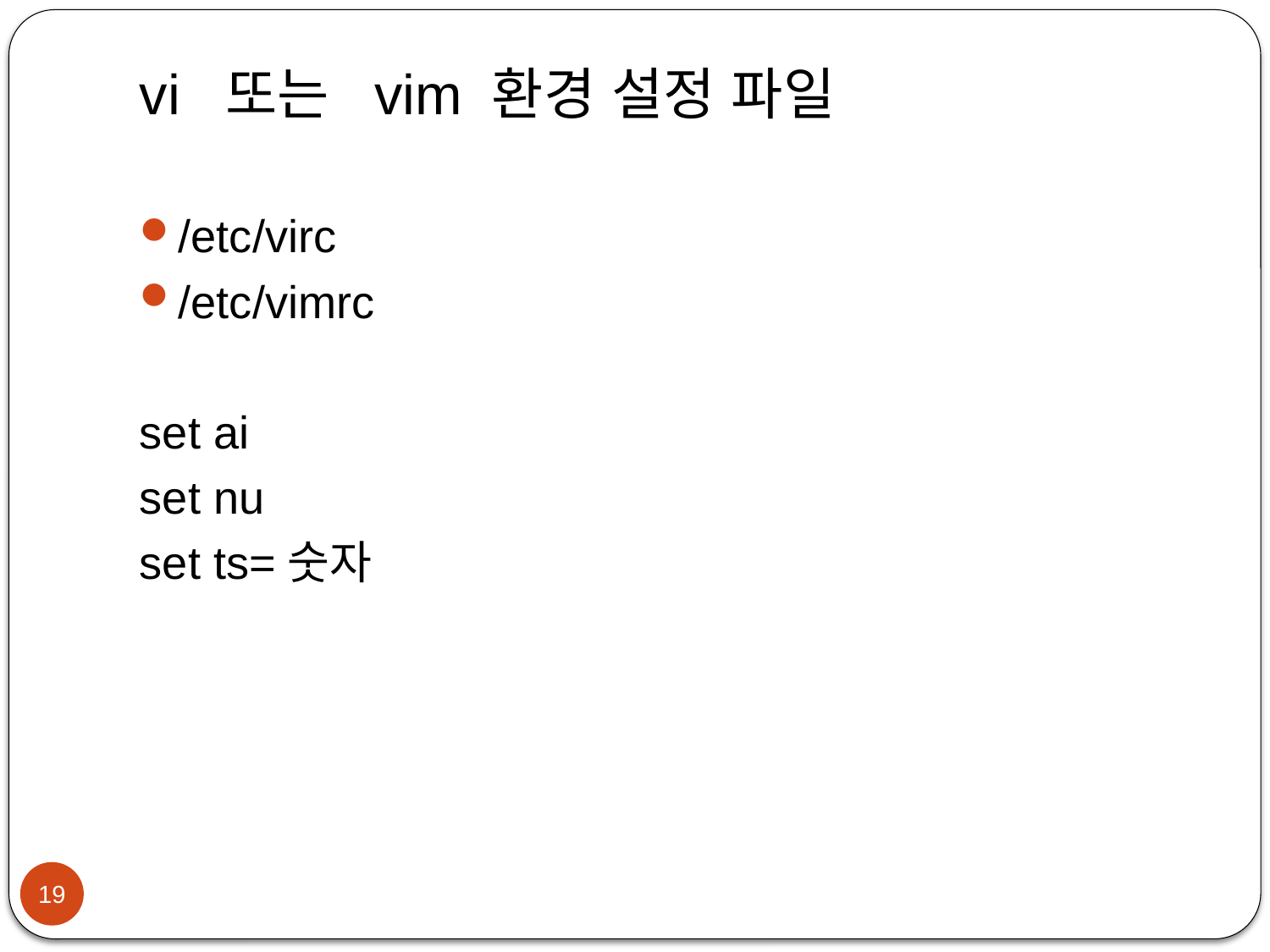

# vi  또는  vim 환경 설정 파일
/etc/virc
/etc/vimrc

set ai
set nu
set ts=숫자

19